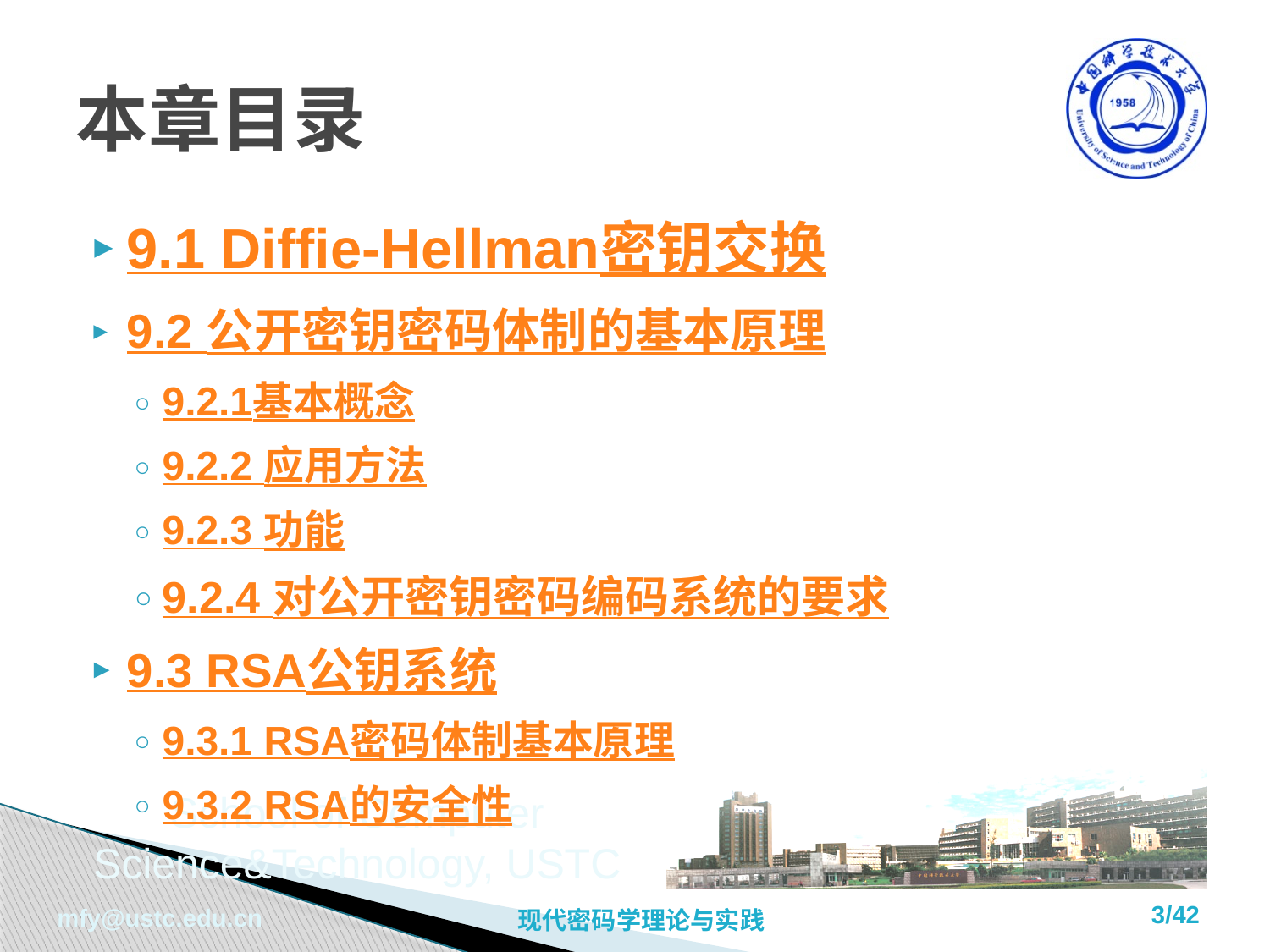

# 本章目录
9.1 Diffie-Hellman密钥交换
9.2 公开密钥密码体制的基本原理
9.2.1基本概念
9.2.2 应用方法
9.2.3 功能
9.2.4 对公开密钥密码编码系统的要求
9.3 RSA公钥系统
9.3.1 RSA密码体制基本原理
9.3.2 RSA的安全性